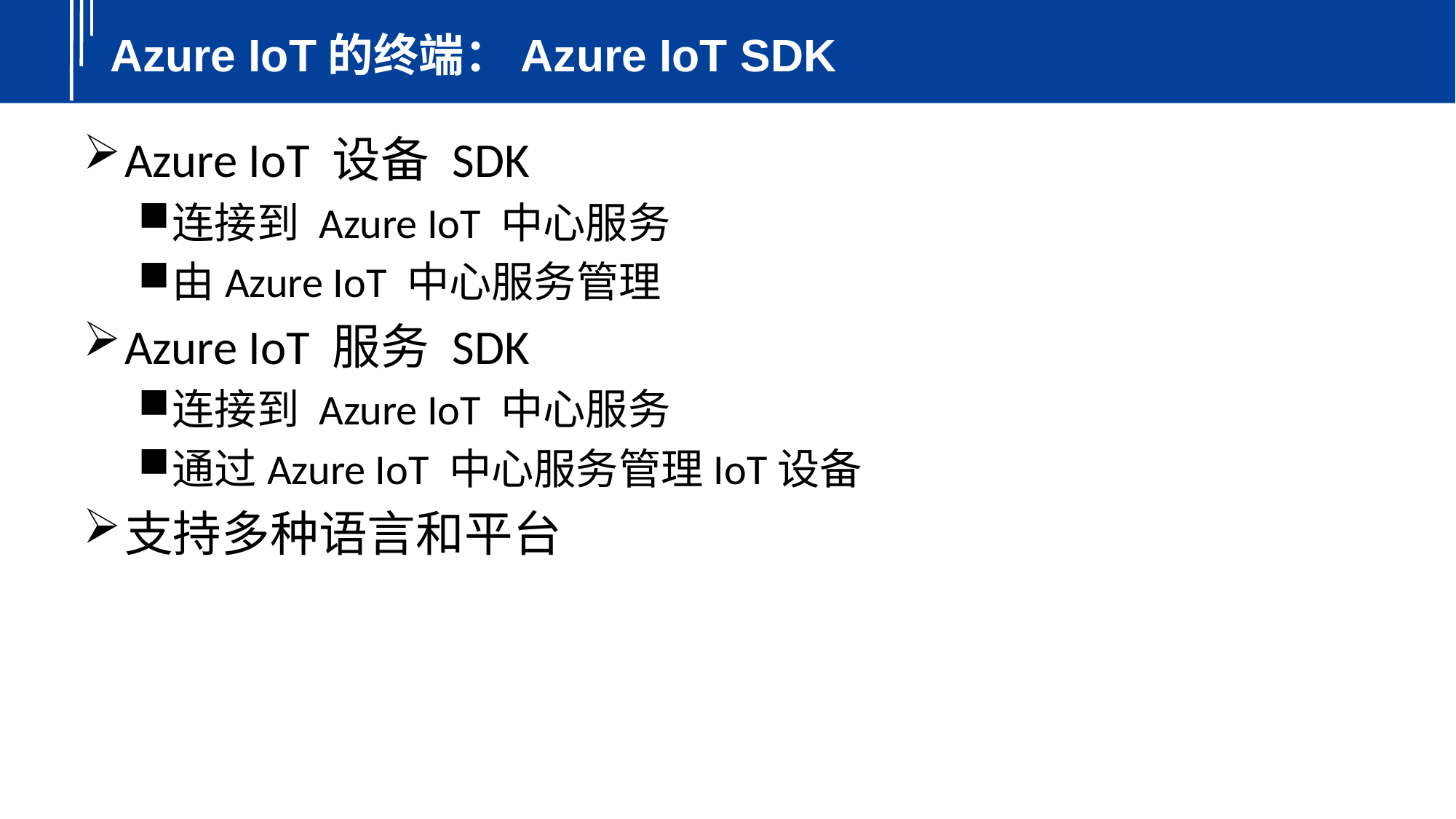

# Azure IoT的终端：Azure IoT SDK
Azure IoT 设备 SDK
连接到 Azure IoT 中心服务
由Azure IoT 中心服务管理
Azure IoT 服务 SDK
连接到 Azure IoT 中心服务
通过Azure IoT 中心服务管理IoT设备
支持多种语言和平台